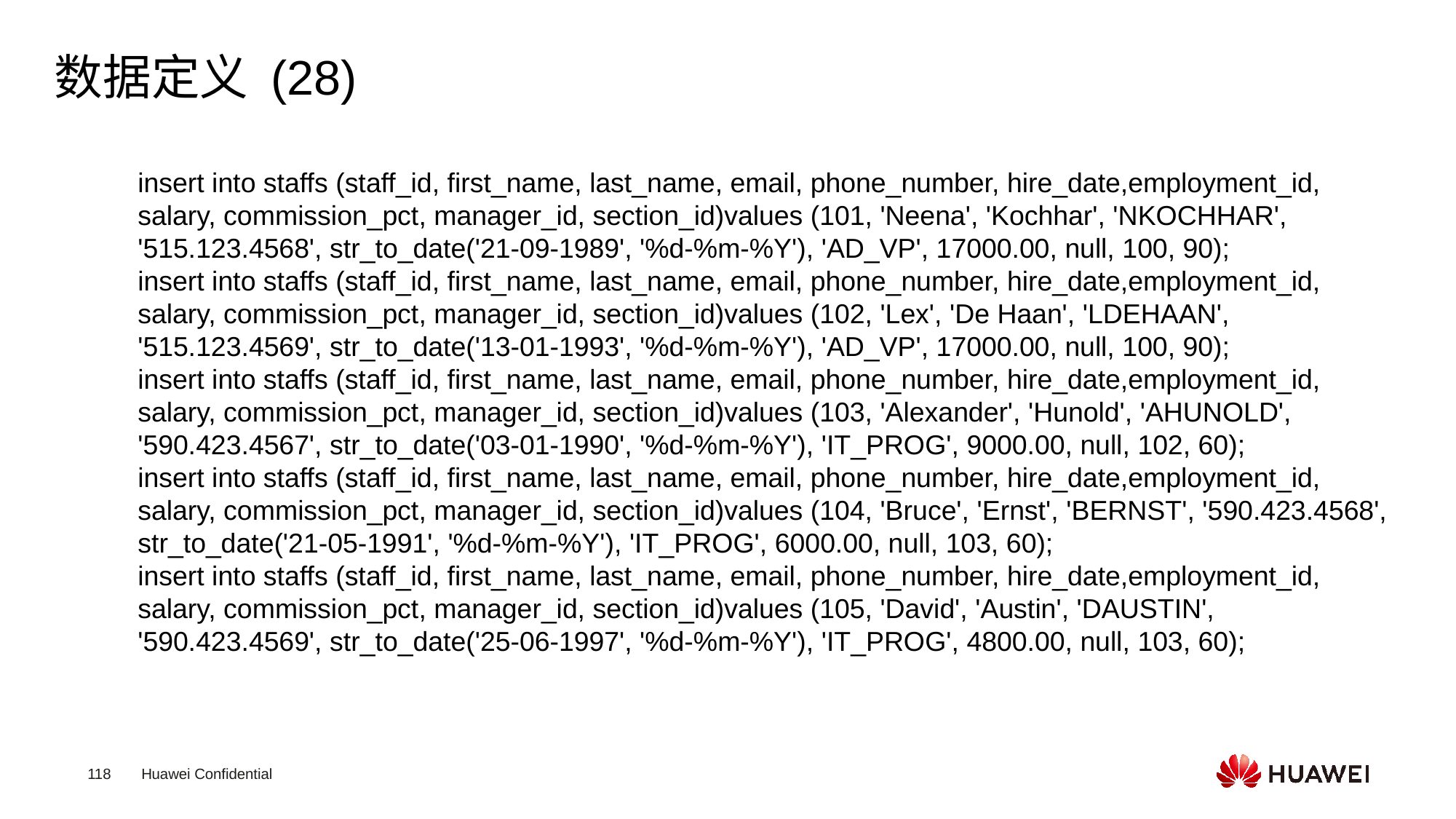

# 数据定义 (28)
insert into staffs (staff_id, first_name, last_name, email, phone_number, hire_date,employment_id, salary, commission_pct, manager_id, section_id)values (101, 'Neena', 'Kochhar', 'NKOCHHAR', '515.123.4568', str_to_date('21-09-1989', '%d-%m-%Y'), 'AD_VP', 17000.00, null, 100, 90);insert into staffs (staff_id, first_name, last_name, email, phone_number, hire_date,employment_id, salary, commission_pct, manager_id, section_id)values (102, 'Lex', 'De Haan', 'LDEHAAN', '515.123.4569', str_to_date('13-01-1993', '%d-%m-%Y'), 'AD_VP', 17000.00, null, 100, 90);insert into staffs (staff_id, first_name, last_name, email, phone_number, hire_date,employment_id, salary, commission_pct, manager_id, section_id)values (103, 'Alexander', 'Hunold', 'AHUNOLD', '590.423.4567', str_to_date('03-01-1990', '%d-%m-%Y'), 'IT_PROG', 9000.00, null, 102, 60);insert into staffs (staff_id, first_name, last_name, email, phone_number, hire_date,employment_id, salary, commission_pct, manager_id, section_id)values (104, 'Bruce', 'Ernst', 'BERNST', '590.423.4568', str_to_date('21-05-1991', '%d-%m-%Y'), 'IT_PROG', 6000.00, null, 103, 60);insert into staffs (staff_id, first_name, last_name, email, phone_number, hire_date,employment_id, salary, commission_pct, manager_id, section_id)values (105, 'David', 'Austin', 'DAUSTIN', '590.423.4569', str_to_date('25-06-1997', '%d-%m-%Y'), 'IT_PROG', 4800.00, null, 103, 60);